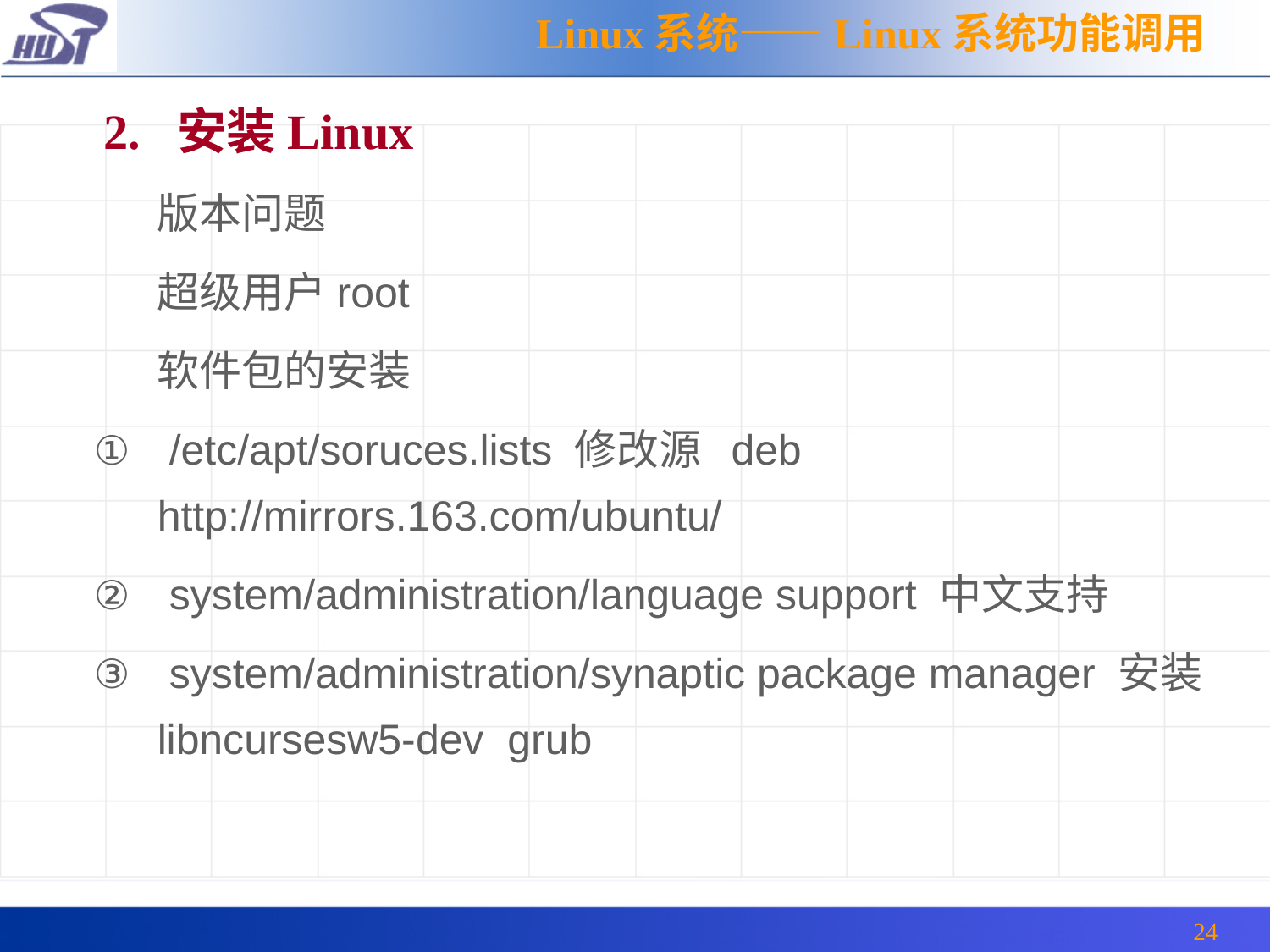

Linux系统——Linux系统功能调用
      2.  安装Linux
	版本问题
	超级用户root
	软件包的安装
 /etc/apt/soruces.lists 修改源  deb http://mirrors.163.com/ubuntu/
 system/administration/language support 中文支持
 system/administration/synaptic package manager 安装 libncursesw5-dev  grub

24